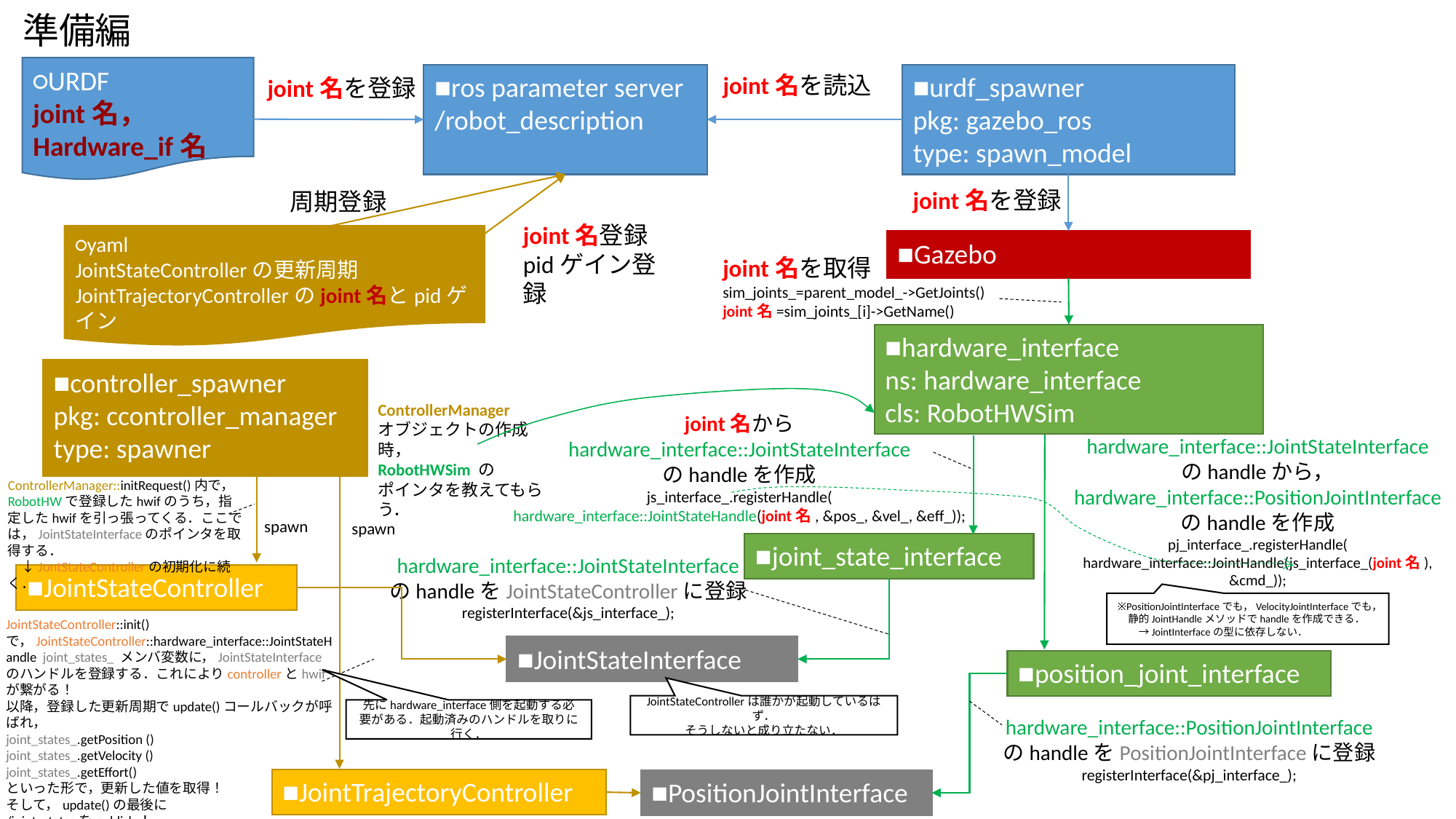

準備編
○URDF
joint名，
Hardware_if名

■ros parameter server
/robot_description
joint名を読込
■urdf_spawner
pkg: gazebo_ros
type: spawn_model
joint名を登録
joint名を登録
周期登録
joint名登録
pidゲイン登録
○yaml
JointStateControllerの更新周期
JointTrajectoryControllerのjoint名とpidゲイン
■Gazebo

joint名を取得
sim_joints_=parent_model_->GetJoints()
joint名=sim_joints_[i]->GetName()
■hardware_interface
ns: hardware_interface
cls: RobotHWSim
■controller_spawner
pkg: ccontroller_manager
type: spawner

ControllerManager
オブジェクトの作成時，
RobotHWSim の
ポインタを教えてもらう．
joint名から
hardware_interface::JointStateInterface
のhandleを作成
js_interface_.registerHandle(
hardware_interface::JointStateHandle(joint名, &pos_, &vel_, &eff_));
hardware_interface::JointStateInterface
のhandleから，
hardware_interface::PositionJointInterface
のhandleを作成
pj_interface_.registerHandle(
hardware_interface::JointHandle(js_interface_(joint名), &cmd_));
ControllerManager::initRequest()内で，
RobotHWで登録したhwifのうち，指定したhwifを引っ張ってくる．ここでは，JointStateInterfaceのポインタを取得する．
　↓JontStateControllerの初期化に続く．

spawn
spawn
■joint_state_interface
hardware_interface::JointStateInterface
のhandleをJointStateControllerに登録
registerInterface(&js_interface_);
■JointStateController
※PositionJointInterfaceでも，VelocityJointInterfaceでも，
　静的JointHandleメソッドでhandleを作成できる．
　　→JointInterfaceの型に依存しない．
JointStateController::init() で，JointStateController::hardware_interface::JointStateHandle  joint_states_ メンバ変数に，JointStateInterfaceのハンドルを登録する．これによりcontrollerとhwifが繋がる！
以降，登録した更新周期でupdate()コールバックが呼ばれ，
joint_states_.getPosition ()
joint_states_.getVelocity ()
joint_states_.getEffort()
といった形で，更新した値を取得！
そして，update()の最後に
/joint_statesをpublish！
■JointStateInterface
■position_joint_interface
JointStateControllerは誰かが起動しているはず．
そうしないと成り立たない．
先にhardware_interface側を起動する必要がある．起動済みのハンドルを取りに行く．
hardware_interface::PositionJointInterface
のhandleをPositionJointInterfaceに登録
registerInterface(&pj_interface_);
■JointTrajectoryController
■PositionJointInterface